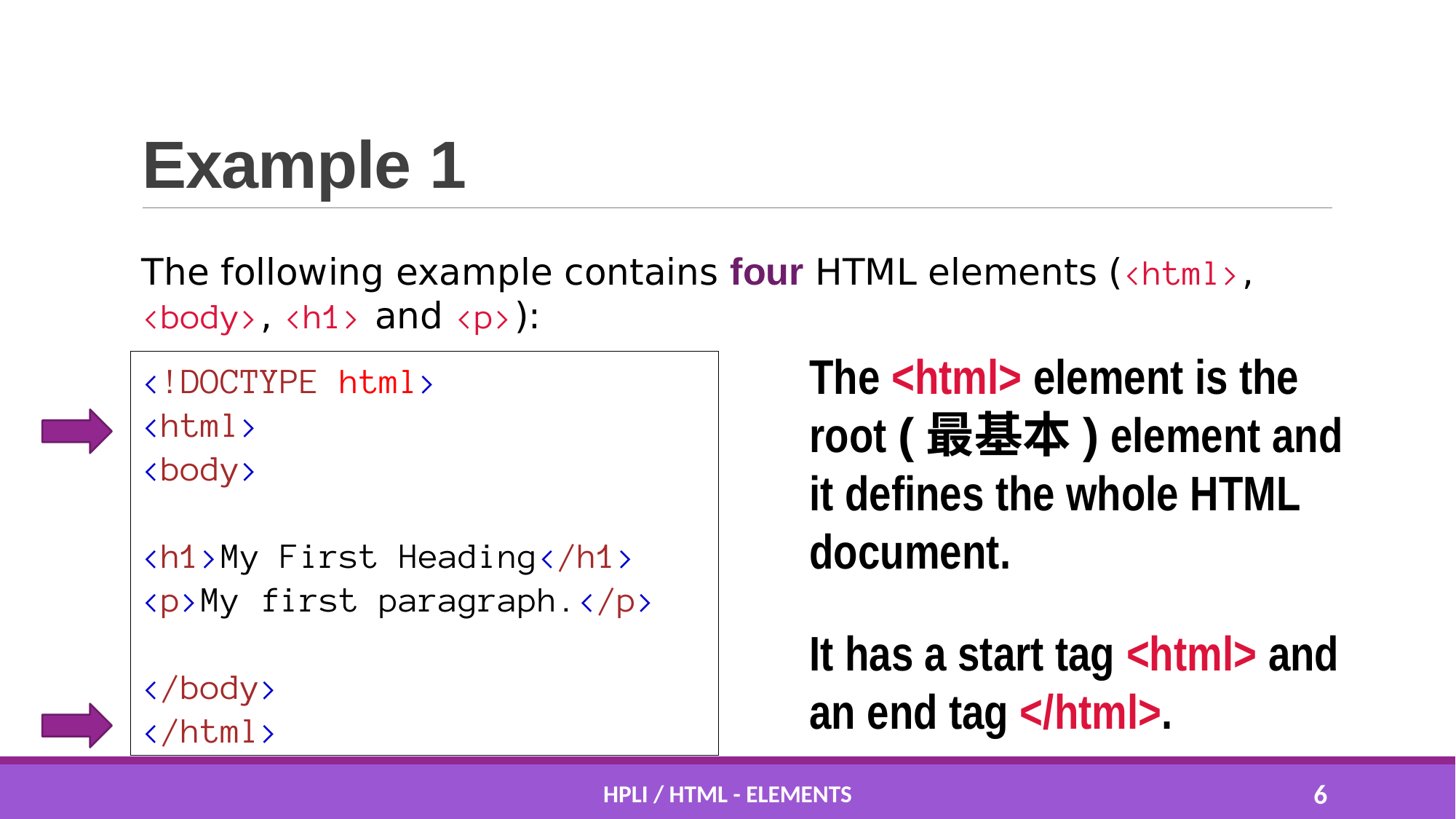

# Example 1
The following example contains four HTML elements (<html>, <body>, <h1> and <p>):
The <html> element is the root (最基本) element and it defines the whole HTML document.
It has a start tag <html> and an end tag </html>.
<!DOCTYPE html>
<html>
<body>
<h1>My First Heading</h1>
<p>My first paragraph.</p>
</body>
</html>

HPLI / HTML - Elements
6